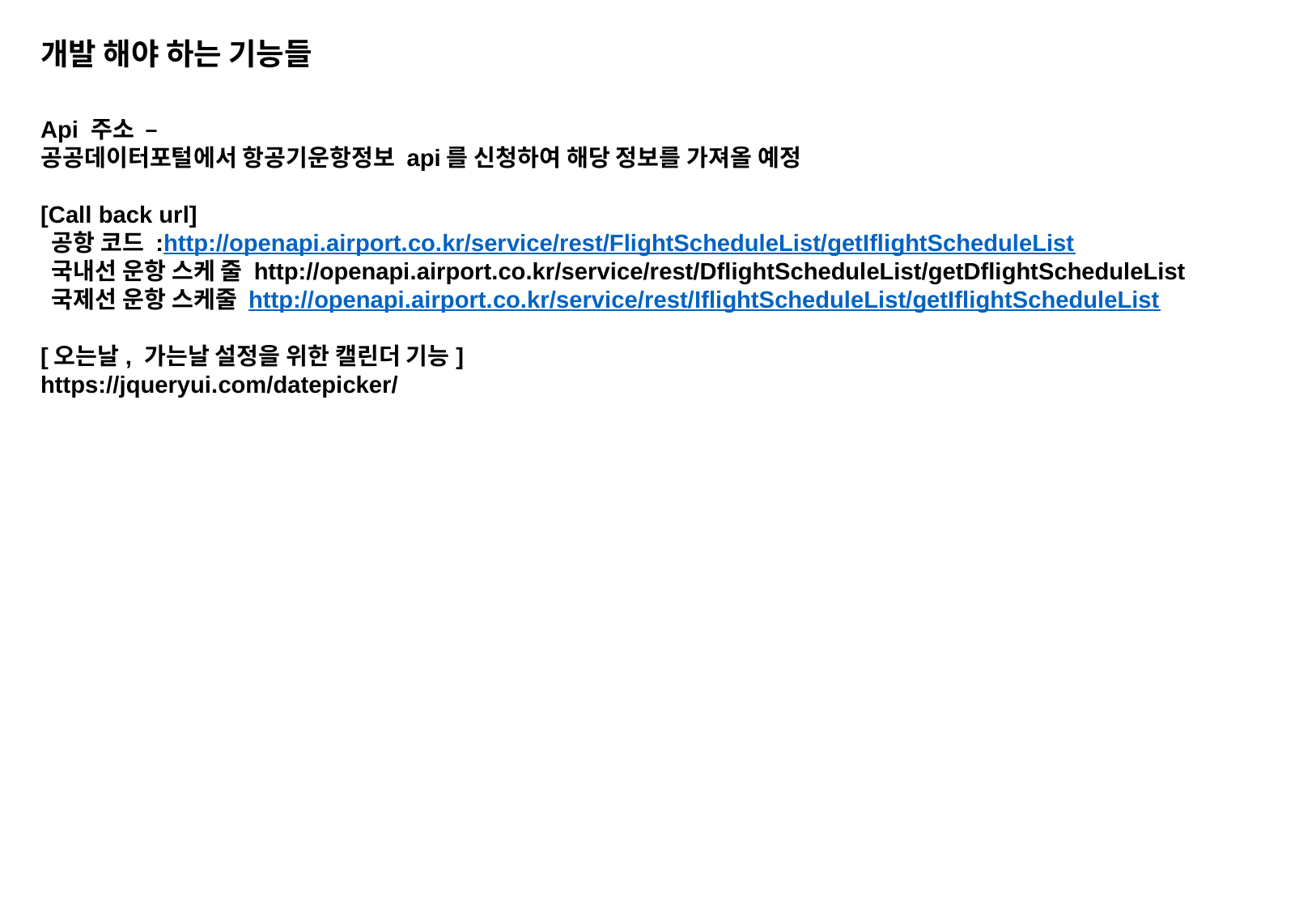

개발 해야 하는 기능들
Api 주소  –
공공데이터포털에서 항공기운항정보 api를 신청하여 해당 정보를 가져올 예정

[Call back url]
 공항 코드 :http://openapi.airport.co.kr/service/rest/FlightScheduleList/getIflightScheduleList
 국내선 운항 스케 줄 http://openapi.airport.co.kr/service/rest/DflightScheduleList/getDflightScheduleList
 국제선 운항 스케줄 http://openapi.airport.co.kr/service/rest/IflightScheduleList/getIflightScheduleList

[오는날, 가는날 설정을 위한 캘린더 기능]
https://jqueryui.com/datepicker/